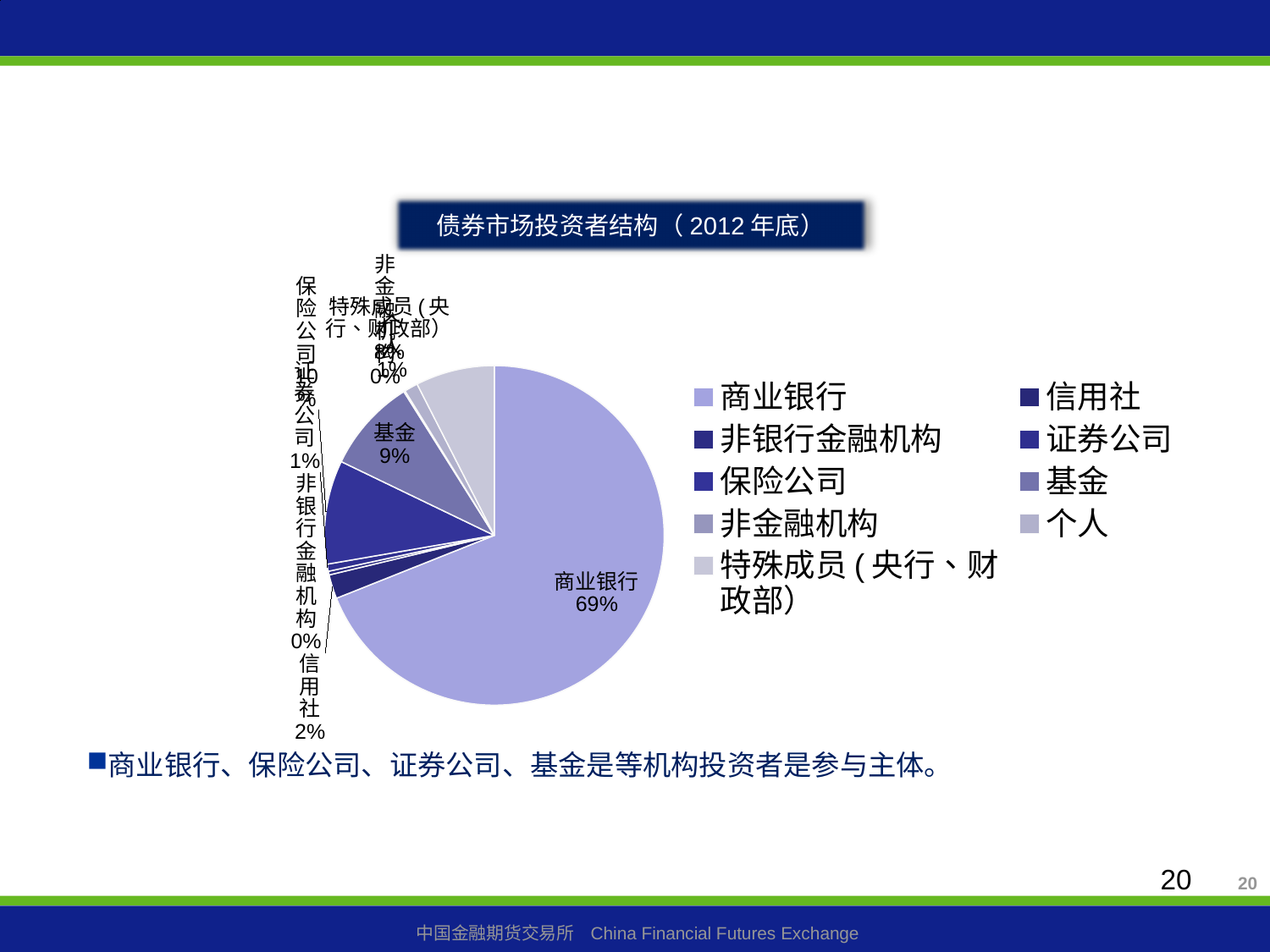

### Chart

| Category |  |
|---|---|
| 记账式国债 | 0.1470730502655325 |
| 储蓄国债 | 0.11758708297623244 |
| 地方政府债 | 0.023128148114188778 |
| 央行票据 | 0.4595563030289321 |
| 政策性银行债 | 0.1350464132461544 |
| 商业银行债券 | 0.03291135476649079 |
| 非银行金融机构债券 | 0.0026019166628463036 |
| 中央企业债券 | 0.023463506261844572 |
| 地方企业债券 | 0.02571075277335984 |
| 短期融资券 | 0.053334087755022914 |
| 中期票据 | 0.07961864988309514 |
债券市场投资者结构（2012年底）

### Chart

| Category |  |
|---|---|
| 商业银行 | 155361.0 |
| 信用社 | 5162.0 |
| 非银行金融机构 | 791.0 |
| 证券公司 | 1525.0 |
| 保险公司 | 22260.0 |
| 基金 | 20079.0 |
| 非金融机构 | 288.0 |
| 个人 | 2930.0 |
| 特殊成员(央行、财政部） | 16904.0 |
商业银行、保险公司、证券公司、基金是等机构投资者是参与主体。

20
20